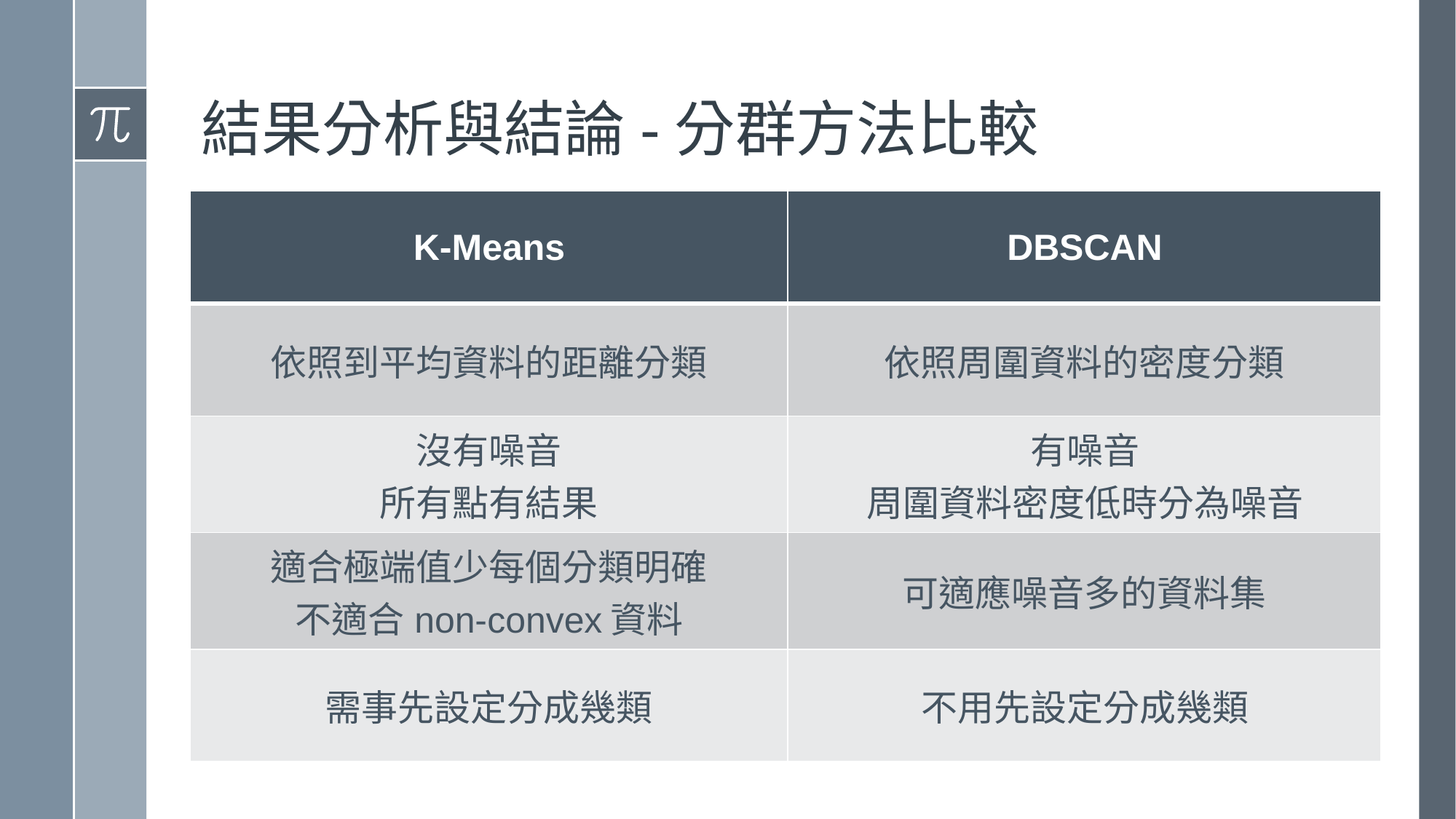

# 結果分析與結論-分群方法比較
| K-Means | DBSCAN |
| --- | --- |
| 依照到平均資料的距離分類 | 依照周圍資料的密度分類 |
| 沒有噪音 所有點有結果 | 有噪音 周圍資料密度低時分為噪音 |
| 適合極端值少每個分類明確 不適合non-convex資料 | 可適應噪音多的資料集 |
| 需事先設定分成幾類 | 不用先設定分成幾類 |